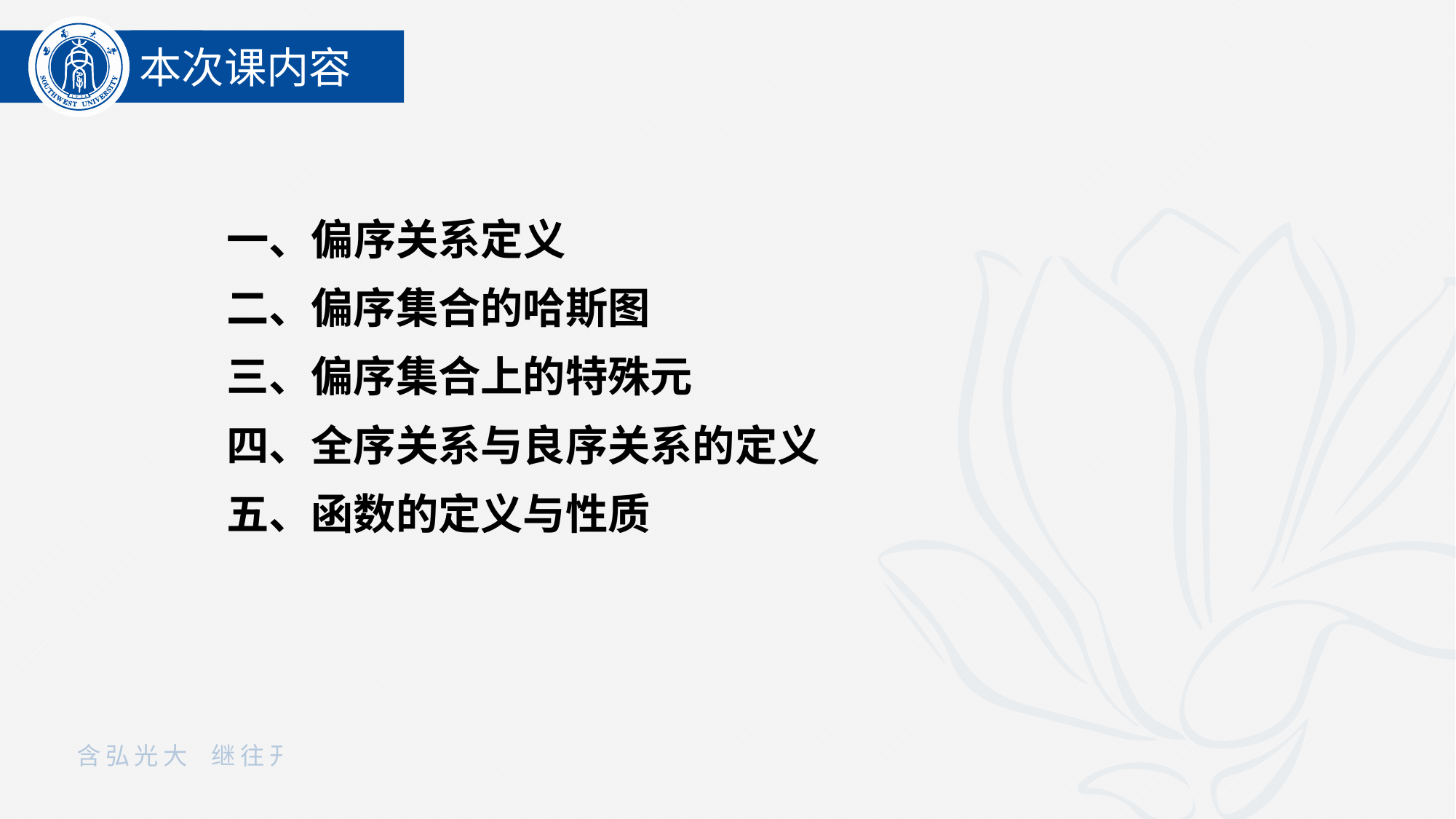

本次课内容
一、偏序关系定义
02
01
二、偏序集合的哈斯图
三、偏序集合上的特殊元
四、全序关系与良序关系的定义
五、函数的定义与性质